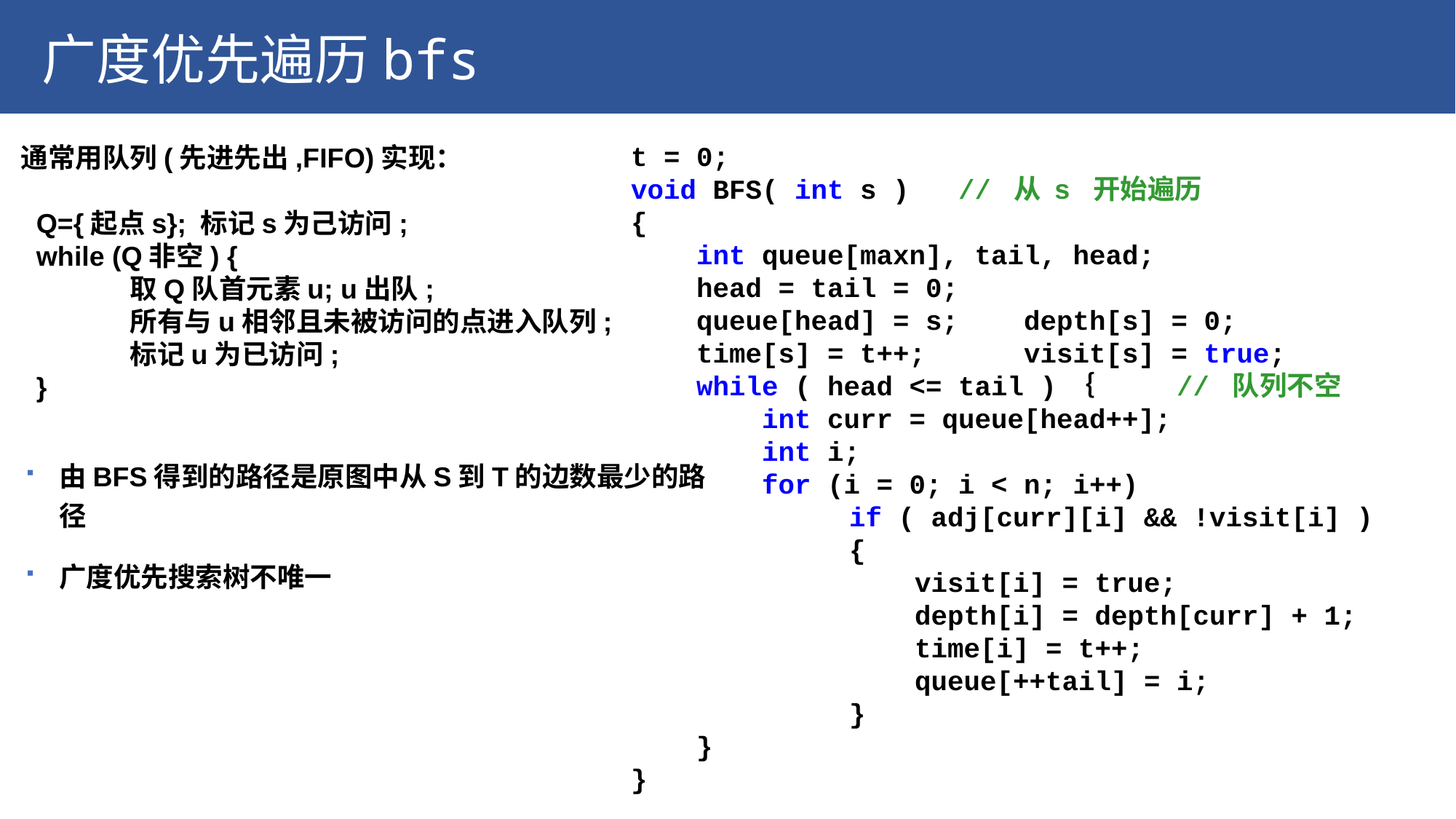

广度优先遍历bfs
t = 0;
void BFS( int s )	// 从 s 开始遍历
{
    int queue[maxn], tail, head;
    head = tail = 0;
    queue[head] = s;    depth[s] = 0;
    time[s] = t++;      visit[s] = true;
    while ( head <= tail )	｛	// 队列不空
        int curr = queue[head++];
        int i;
        for (i = 0; i < n; i++)
        	if ( adj[curr][i] && !visit[i] )
        	{
        	    visit[i] = true;
        	    depth[i] = depth[curr] + 1;
        	    time[i] = t++;
        	    queue[++tail] = i;
         	}
    }
}
通常用队列(先进先出,FIFO)实现：

  Q={起点s}; 标记s为己访问;
  while (Q非空) {
	取Q队首元素u; u出队;
	所有与u相邻且未被访问的点进入队列;
	标记u为已访问;
  }
由BFS得到的路径是原图中从S到T的边数最少的路径
广度优先搜索树不唯一